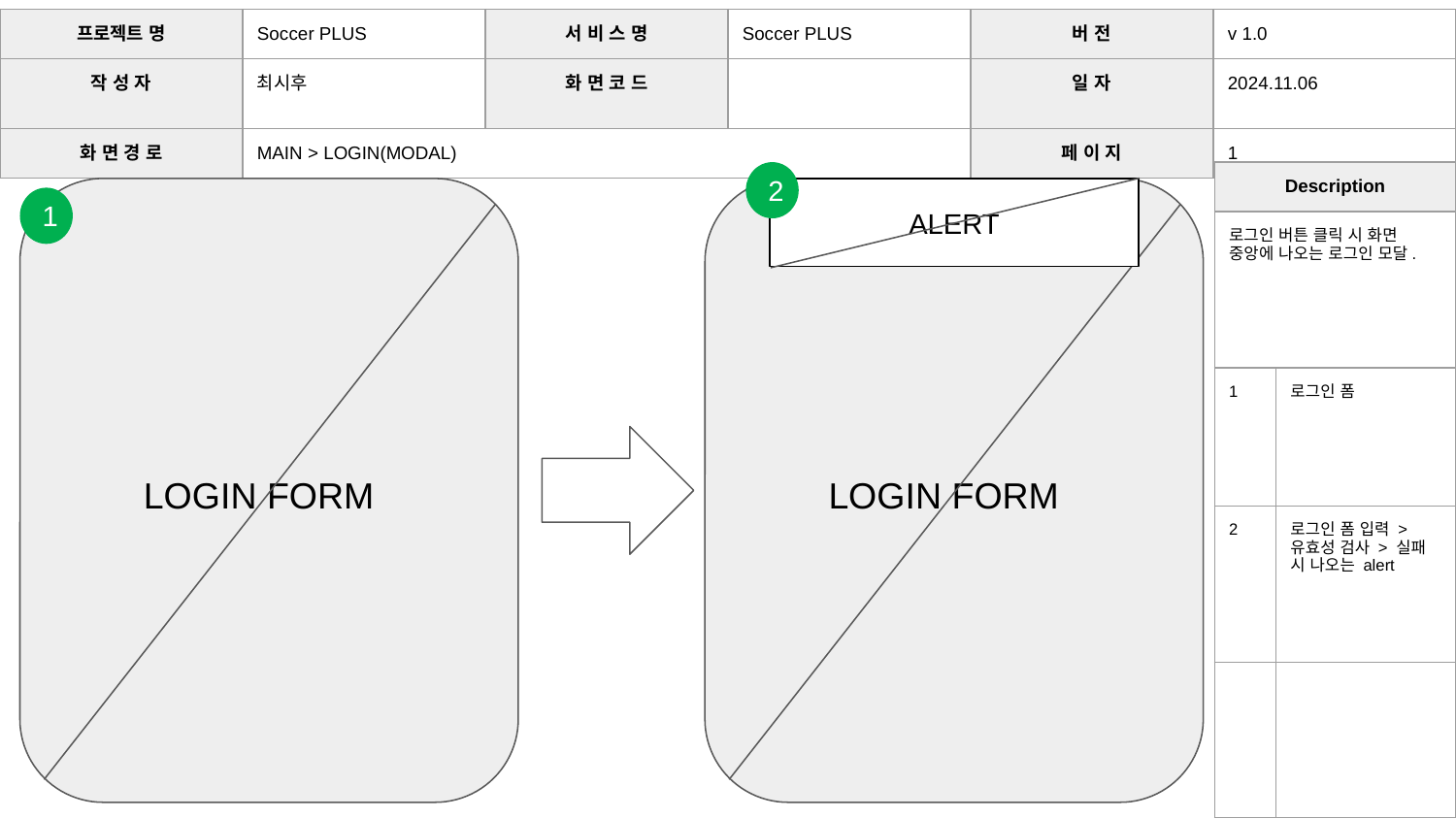

| 프로젝트 명 | Soccer PLUS | 서 비 스 명 | Soccer PLUS | 버 전 | v 1.0 |
| --- | --- | --- | --- | --- | --- |
| 작 성 자 | 최시후 | 화 면 코 드 |  | 일 자 | 2024.11.06 |
| 화 면 경 로 | MAIN > LOGIN(MODAL) |  |  | 페 이 지 | 1 |
2
| Description |  |
| --- | --- |
| 로그인 버튼 클릭 시 화면 중앙에 나오는 로그인 모달. |  |
| 1 | 로그인 폼 |
| 2 | 로그인 폼 입력 > 유효성 검사 > 실패 시 나오는 alert |
|  |  |

ALERT
1

LOGIN FORM
LOGIN FORM